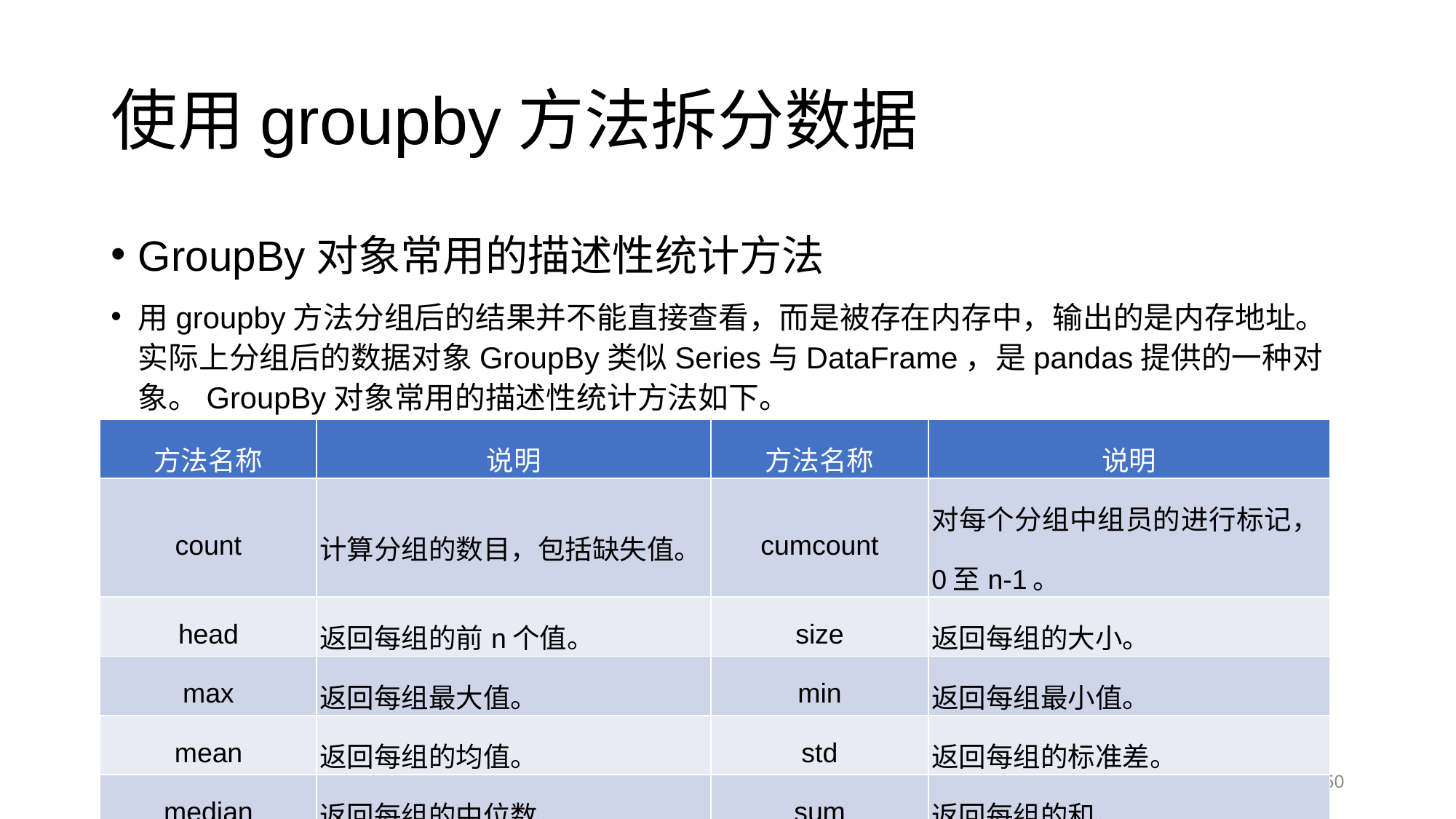

# 使用groupby方法拆分数据
GroupBy对象常用的描述性统计方法
用groupby方法分组后的结果并不能直接查看，而是被存在内存中，输出的是内存地址。实际上分组后的数据对象GroupBy类似Series与DataFrame，是pandas提供的一种对象。GroupBy对象常用的描述性统计方法如下。

| 方法名称 | 说明 | 方法名称 | 说明 |
| --- | --- | --- | --- |
| count | 计算分组的数目，包括缺失值。 | cumcount | 对每个分组中组员的进行标记，0至n-1。 |
| head | 返回每组的前n个值。 | size | 返回每组的大小。 |
| max | 返回每组最大值。 | min | 返回每组最小值。 |
| mean | 返回每组的均值。 | std | 返回每组的标准差。 |
| median | 返回每组的中位数。 | sum | 返回每组的和。 |
2020/5/6
Pandas 统计分析
50